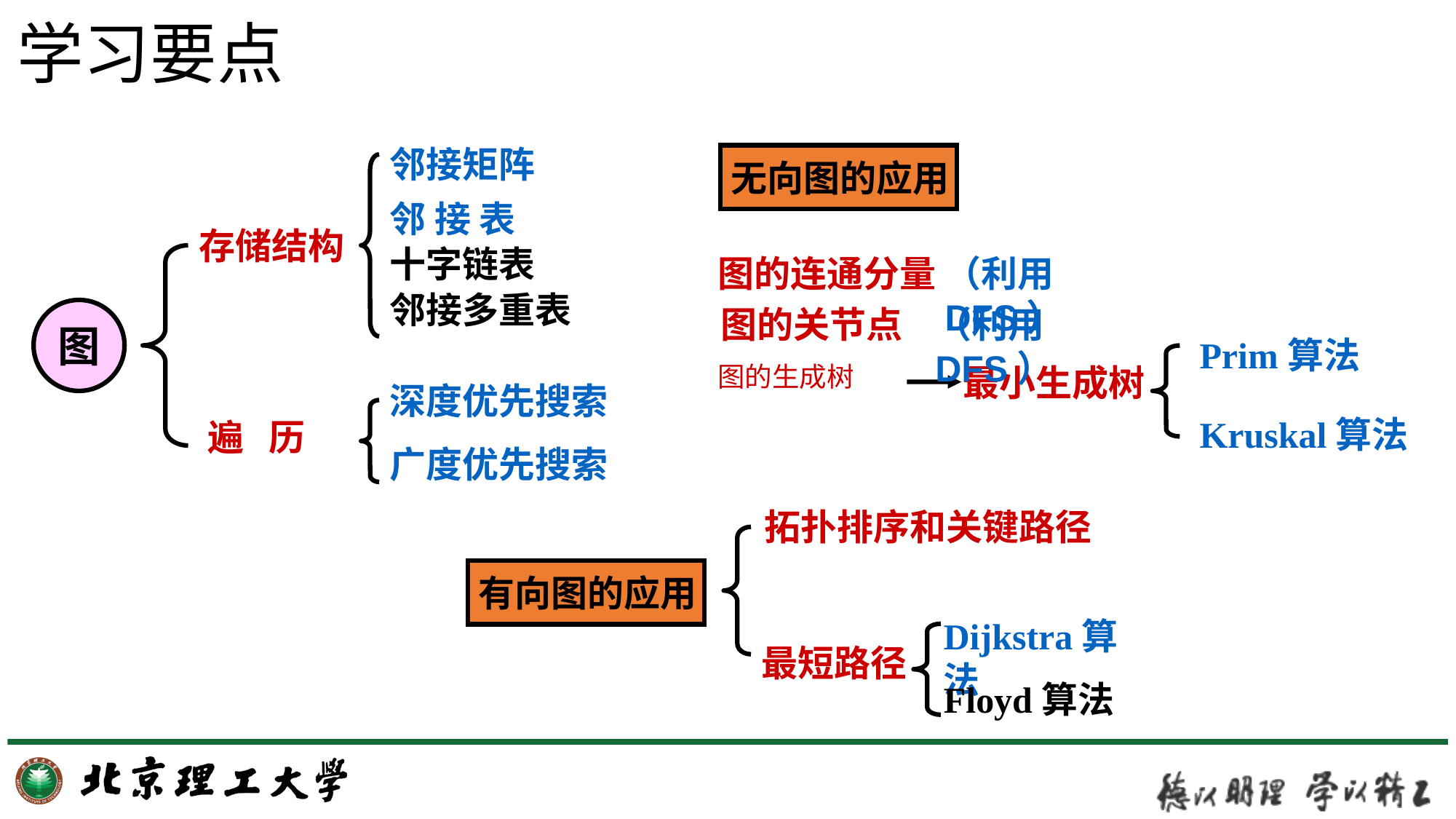

学习要点
邻接矩阵
无向图的应用

邻 接 表
存储结构
十字链表

图的连通分量
（利用DFS）
邻接多重表
图的关节点
（利用DFS）
图
Prim算法

图的生成树
最小生成树
深度优先搜索

Kruskal算法
遍   历
广度优先搜索
拓扑排序和关键路径

有向图的应用
Dijkstra算法

最短路径
Floyd算法